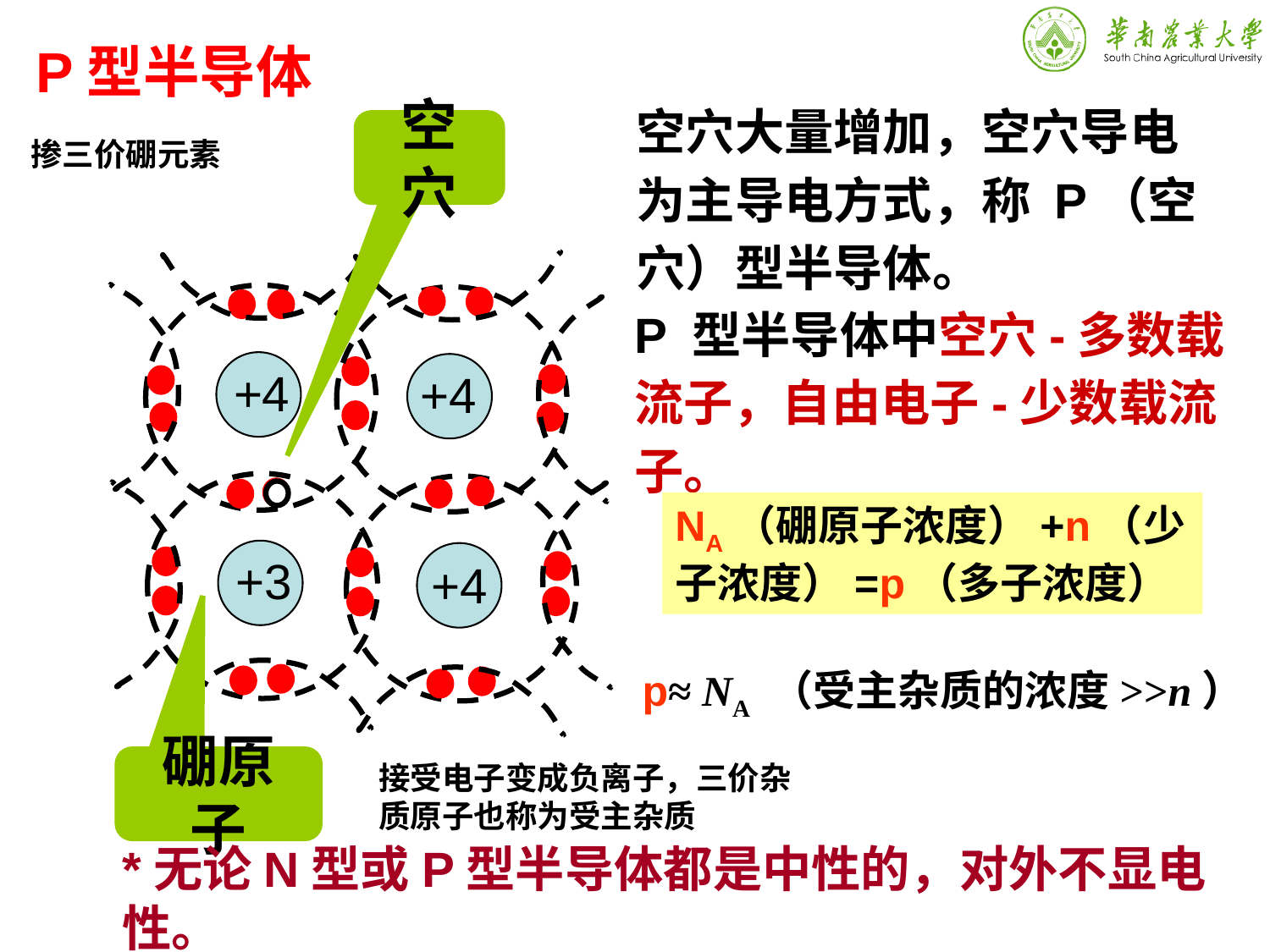

P型半导体
空穴大量增加，空穴导电为主导电方式，称 P（空穴）型半导体。
空穴
掺三价硼元素

+4
+4

+3
+4

P 型半导体中空穴-多数载流子，自由电子-少数载流子。
NA（硼原子浓度）+n（少子浓度）=p（多子浓度）
p≈ NA （受主杂质的浓度>>n）
硼原子
接受电子变成负离子，三价杂质原子也称为受主杂质
*无论N型或P型半导体都是中性的，对外不显电性。